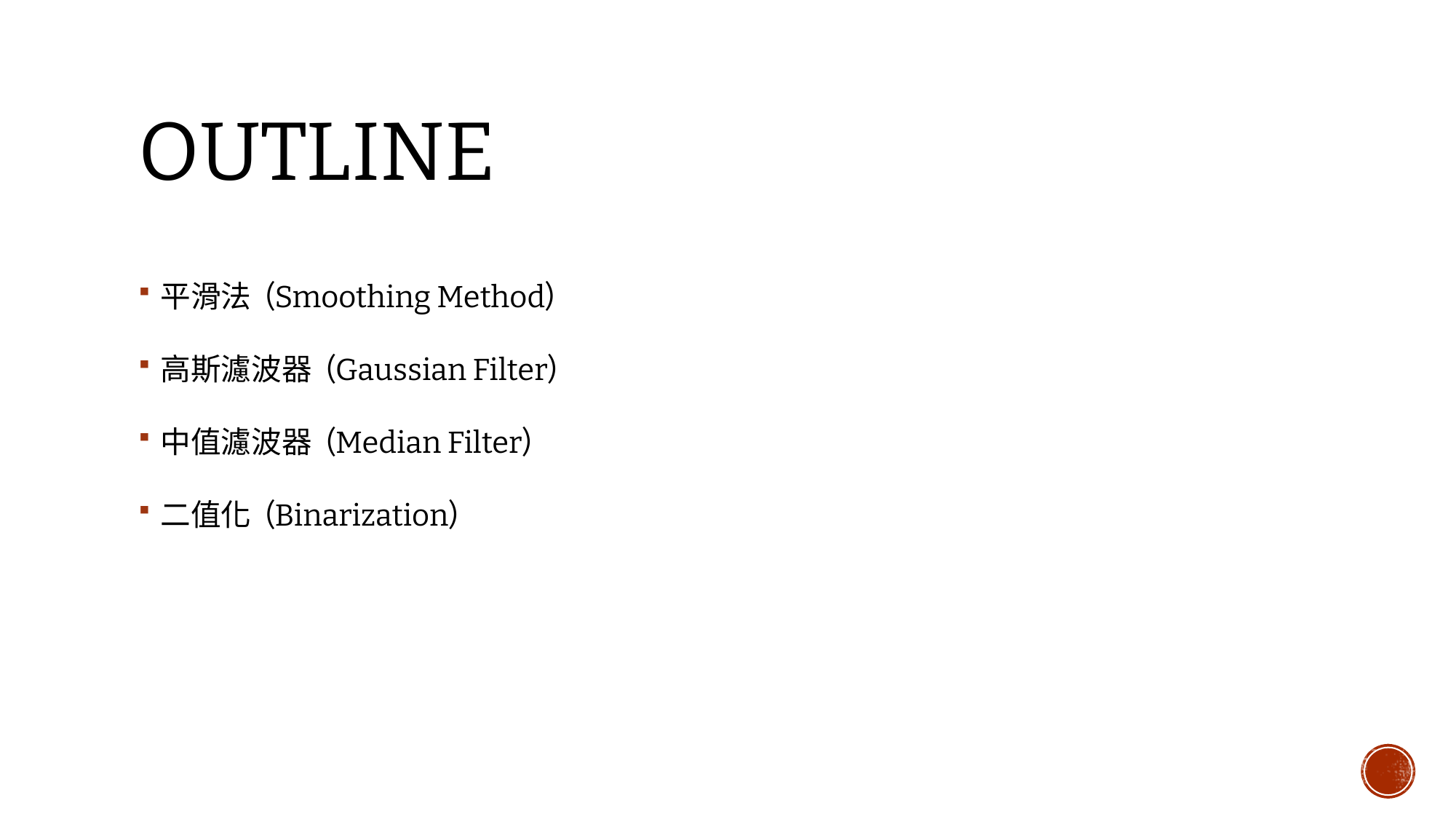

# OUTLINE
平滑法 (Smoothing Method)
高斯濾波器 (Gaussian Filter)
中值濾波器 (Median Filter)
二值化 (Binarization)